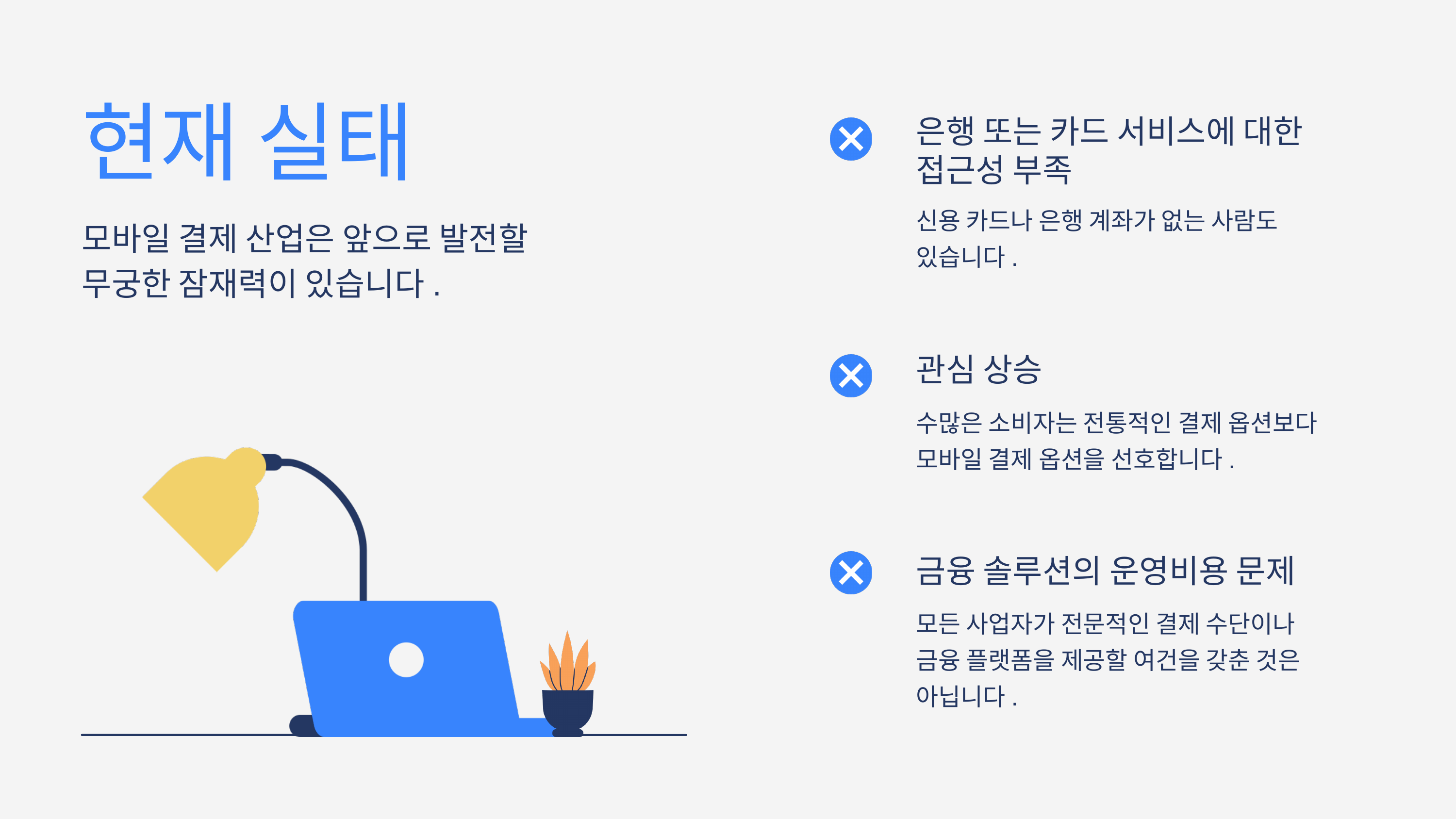

현재 실태
모바일 결제 산업은 앞으로 발전할
무궁한 잠재력이 있습니다.
은행 또는 카드 서비스에 대한
접근성 부족

신용 카드나 은행 계좌가 없는 사람도
있습니다.
관심 상승

수많은 소비자는 전통적인 결제 옵션보다
모바일 결제 옵션을 선호합니다.
금융 솔루션의 운영비용 문제

모든 사업자가 전문적인 결제 수단이나
금융 플랫폼을 제공할 여건을 갖춘 것은
아닙니다.